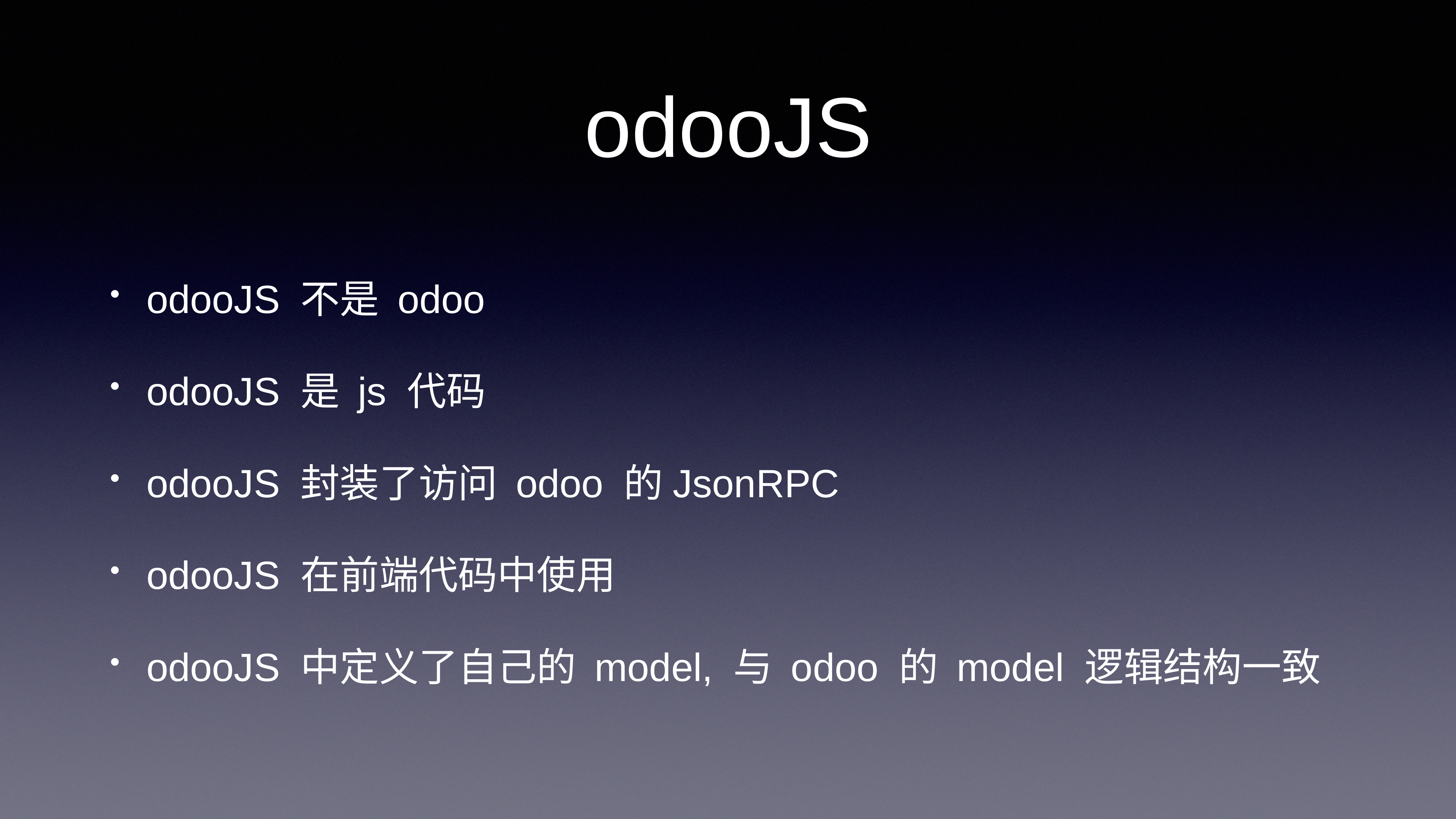

# odooJS
odooJS 不是 odoo
odooJS 是 js 代码
odooJS 封装了访问 odoo 的JsonRPC
odooJS 在前端代码中使用
odooJS 中定义了自己的 model, 与 odoo 的 model 逻辑结构一致